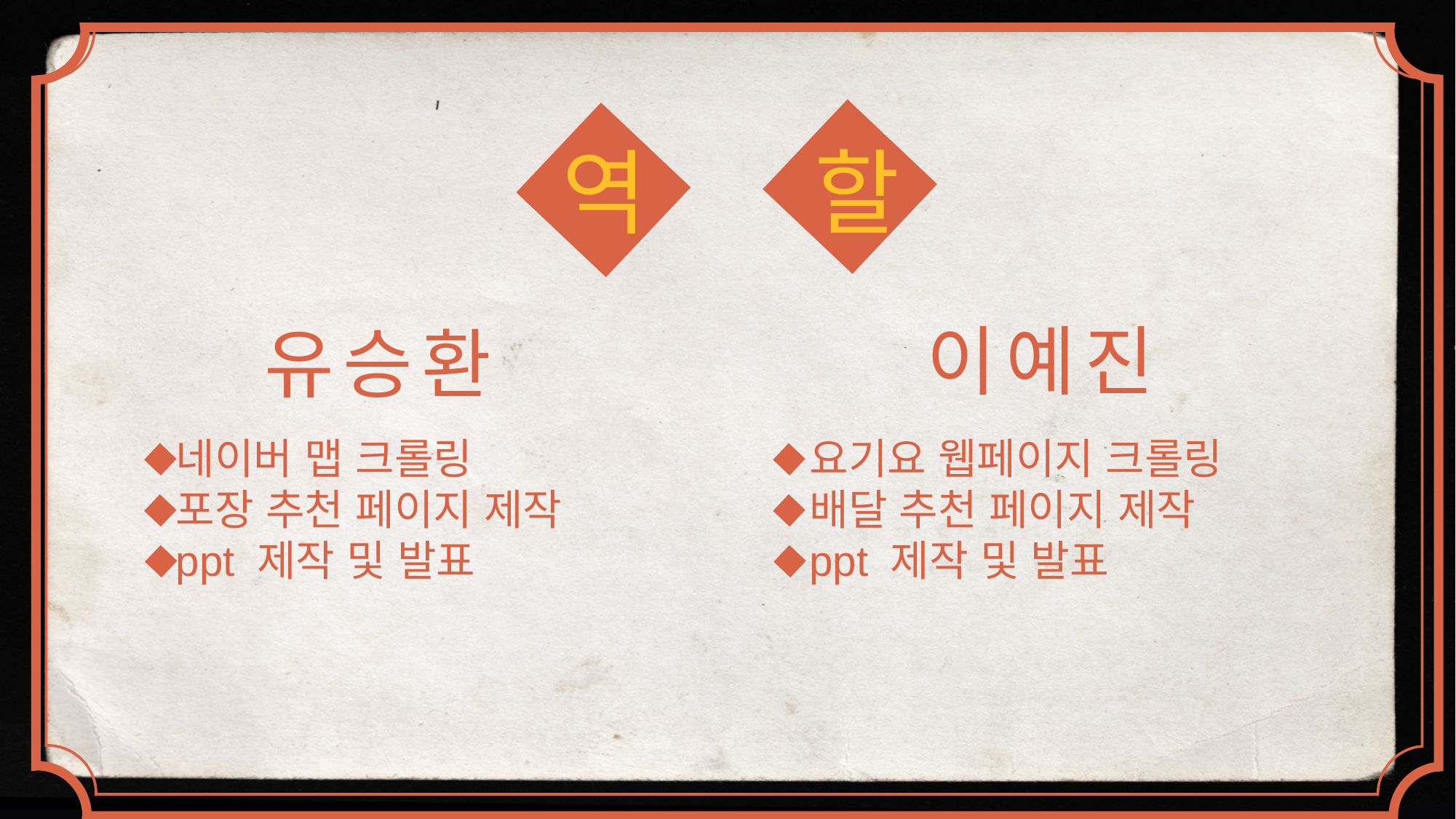

할
역
이예진
유승환

요기요 웹페이지 크롤링
배달 추천 페이지 제작
ppt 제작 및 발표
네이버 맵 크롤링
포장 추천 페이지 제작
ppt 제작 및 발표